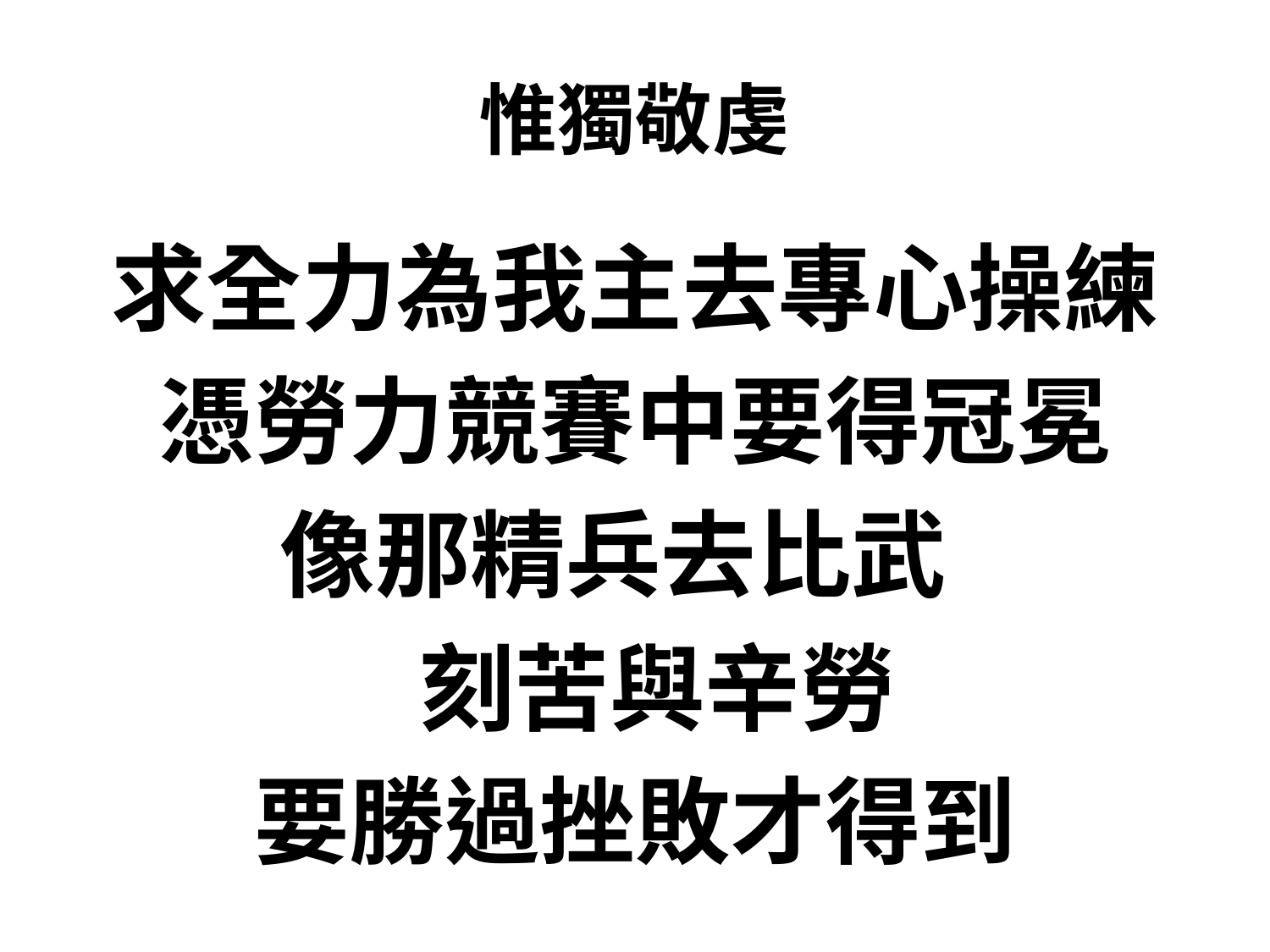

# 惟獨敬虔
求全力為我主去專心操練
憑勞力競賽中要得冠冕
像那精兵去比武
 刻苦與辛勞
要勝過挫敗才得到